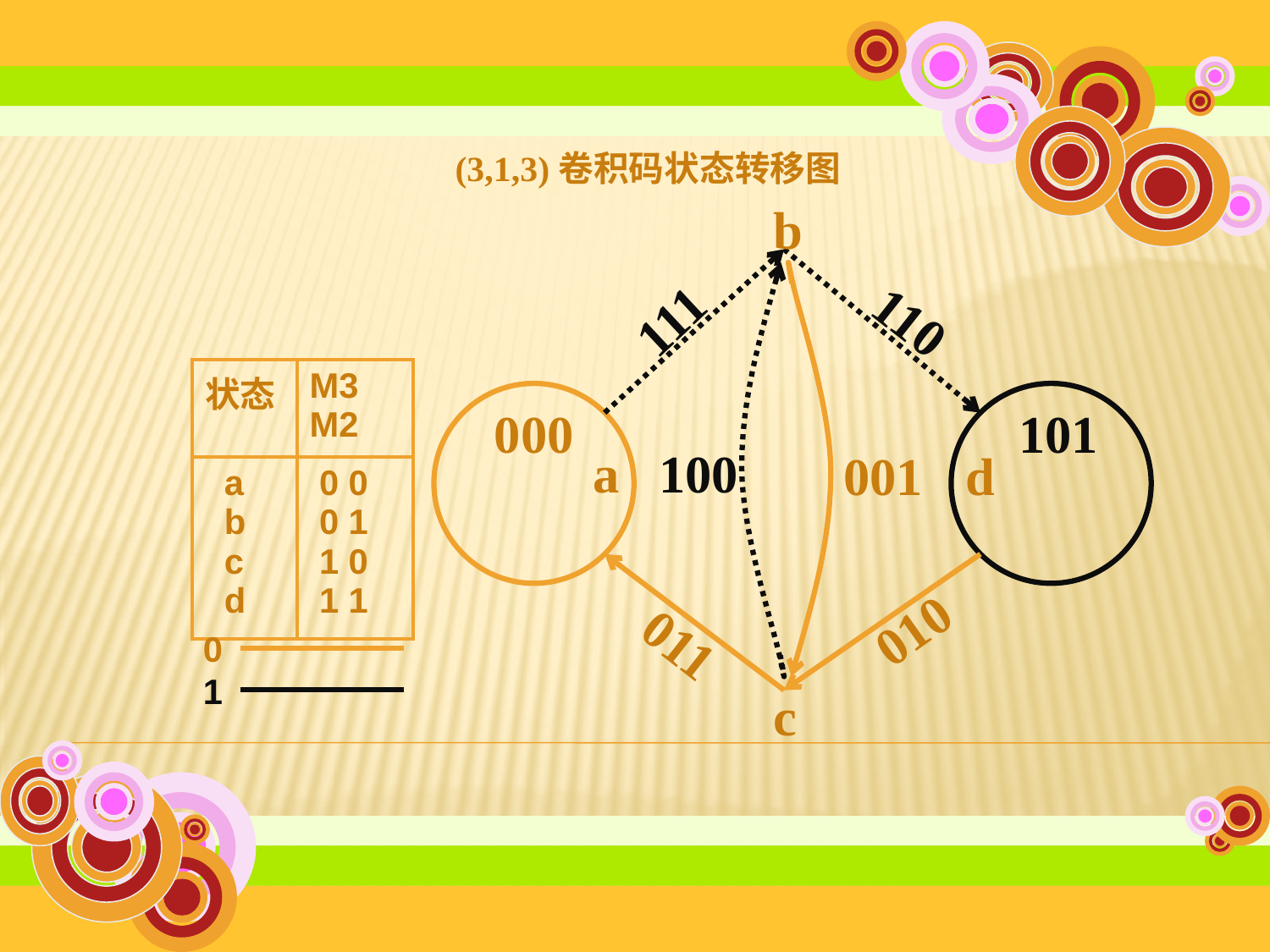

(3,1,3)卷积码状态转移图

b

111
110

000
101
a
100
001
d
010
011
c
| 状态 | M3 M2 |
| --- | --- |
| a b c d | 0 0 0 1 1 0 1 1 |
0
1